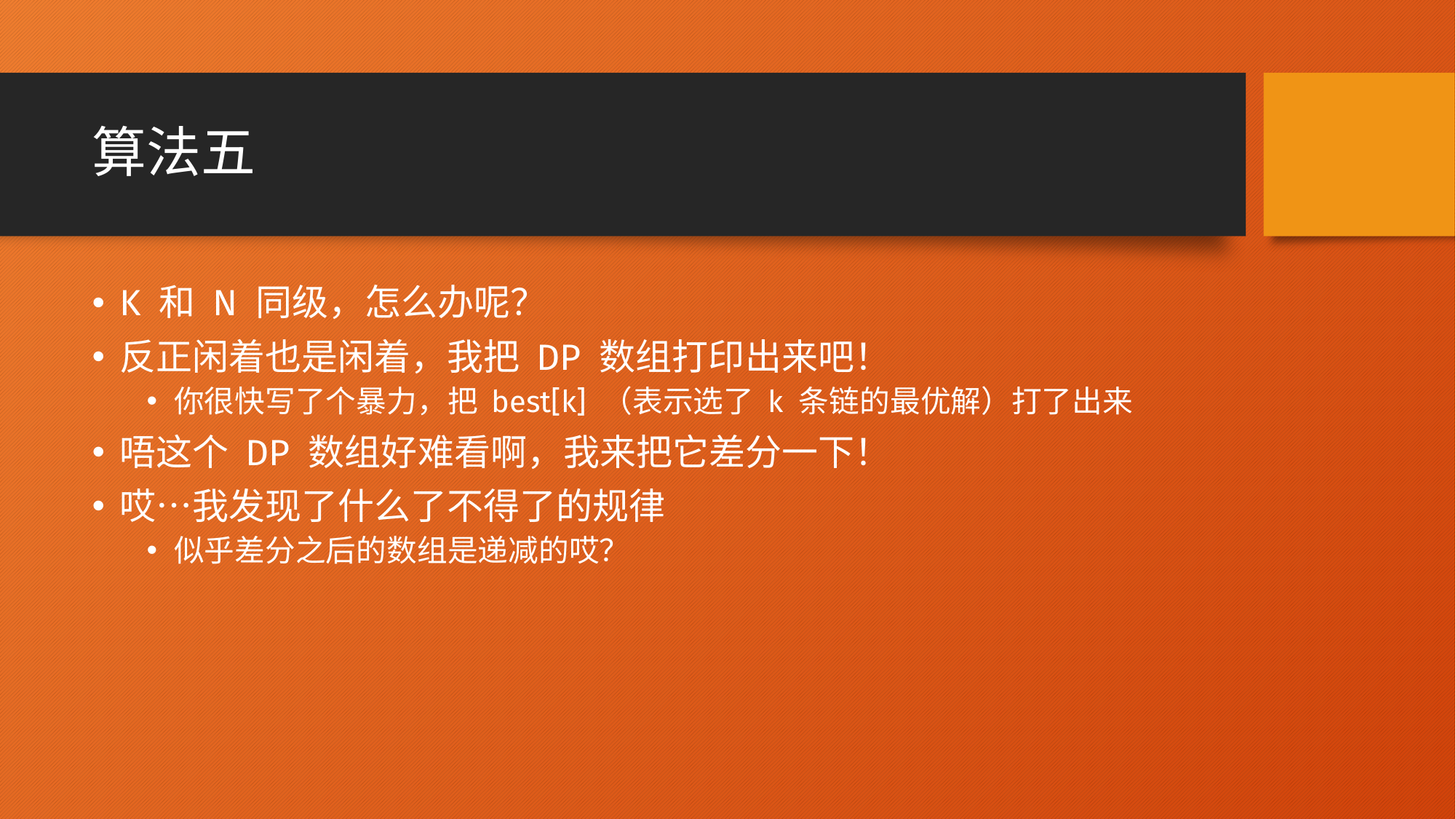

# 算法五
K 和 N 同级，怎么办呢？
反正闲着也是闲着，我把 DP 数组打印出来吧！
你很快写了个暴力，把 best[k] （表示选了 k 条链的最优解）打了出来
唔这个 DP 数组好难看啊，我来把它差分一下！
哎…我发现了什么了不得了的规律
似乎差分之后的数组是递减的哎？